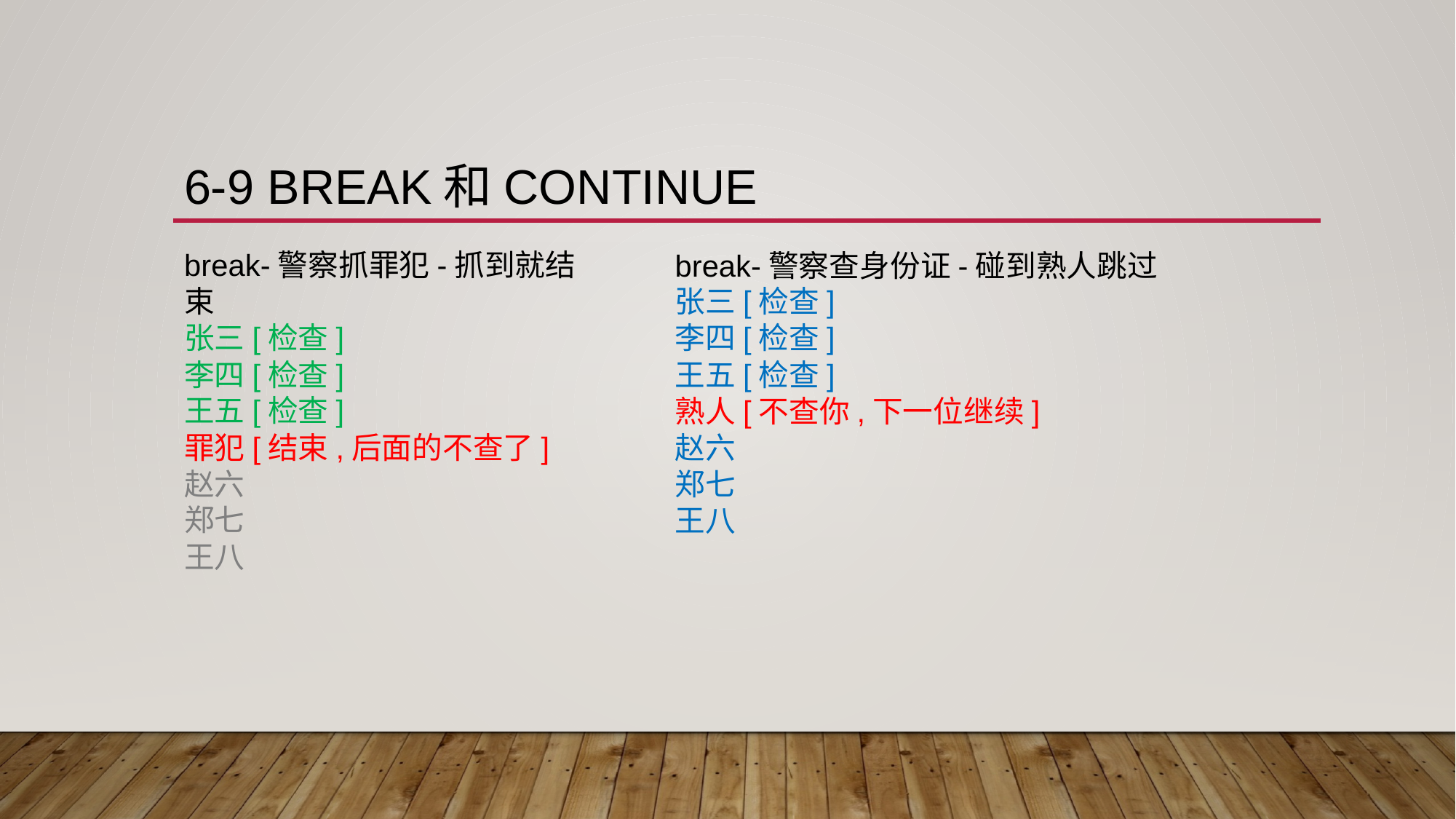

# 6-9 break和continue
break-警察查身份证-碰到熟人跳过
张三[检查]
李四[检查]
王五[检查]
熟人[不查你,下一位继续]
赵六
郑七
王八
break-警察抓罪犯-抓到就结束
张三[检查]
李四[检查]
王五[检查]
罪犯[结束,后面的不查了]
赵六
郑七
王八